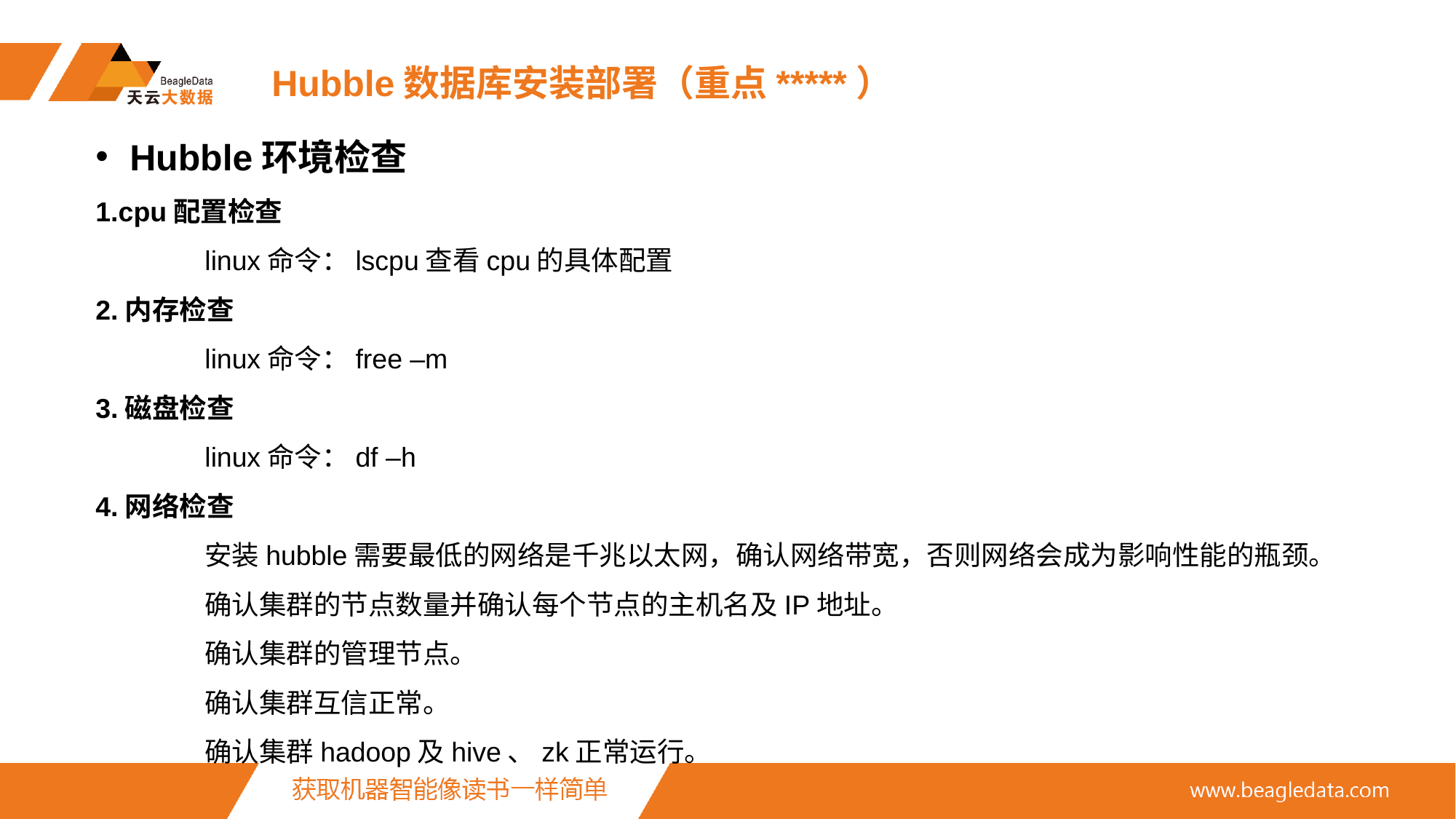

# Hubble数据库安装部署（重点*****）
Hubble环境检查
1.cpu配置检查
	linux命令：lscpu查看cpu的具体配置
2.内存检查
	linux命令：free –m
3.磁盘检查
	linux命令：df –h
4.网络检查
	安装hubble需要最低的网络是千兆以太网，确认网络带宽，否则网络会成为影响性能的瓶颈。
	确认集群的节点数量并确认每个节点的主机名及IP地址。
	确认集群的管理节点。
	确认集群互信正常。
	确认集群hadoop及hive、zk正常运行。